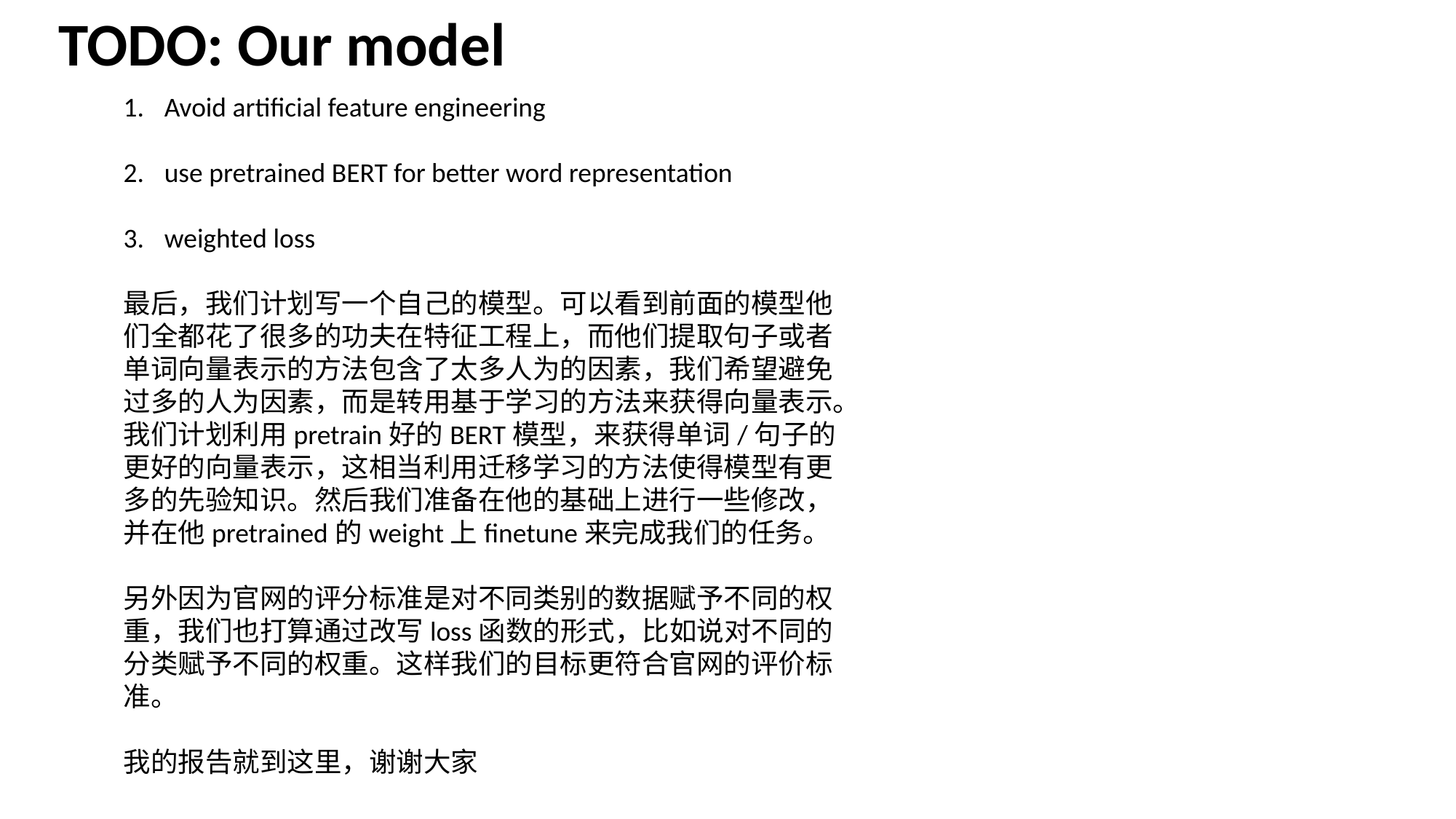

TODO: Our model
Avoid artificial feature engineering

use pretrained BERT for better word representation

weighted loss

最后，我们计划写一个自己的模型。可以看到前面的模型他们全都花了很多的功夫在特征工程上，而他们提取句子或者单词向量表示的方法包含了太多人为的因素，我们希望避免过多的人为因素，而是转用基于学习的方法来获得向量表示。我们计划利用pretrain好的BERT模型，来获得单词/句子的更好的向量表示，这相当利用迁移学习的方法使得模型有更多的先验知识。然后我们准备在他的基础上进行一些修改，并在他pretrained的weight上finetune来完成我们的任务。

另外因为官网的评分标准是对不同类别的数据赋予不同的权重，我们也打算通过改写loss函数的形式，比如说对不同的分类赋予不同的权重。这样我们的目标更符合官网的评价标准。

我的报告就到这里，谢谢大家